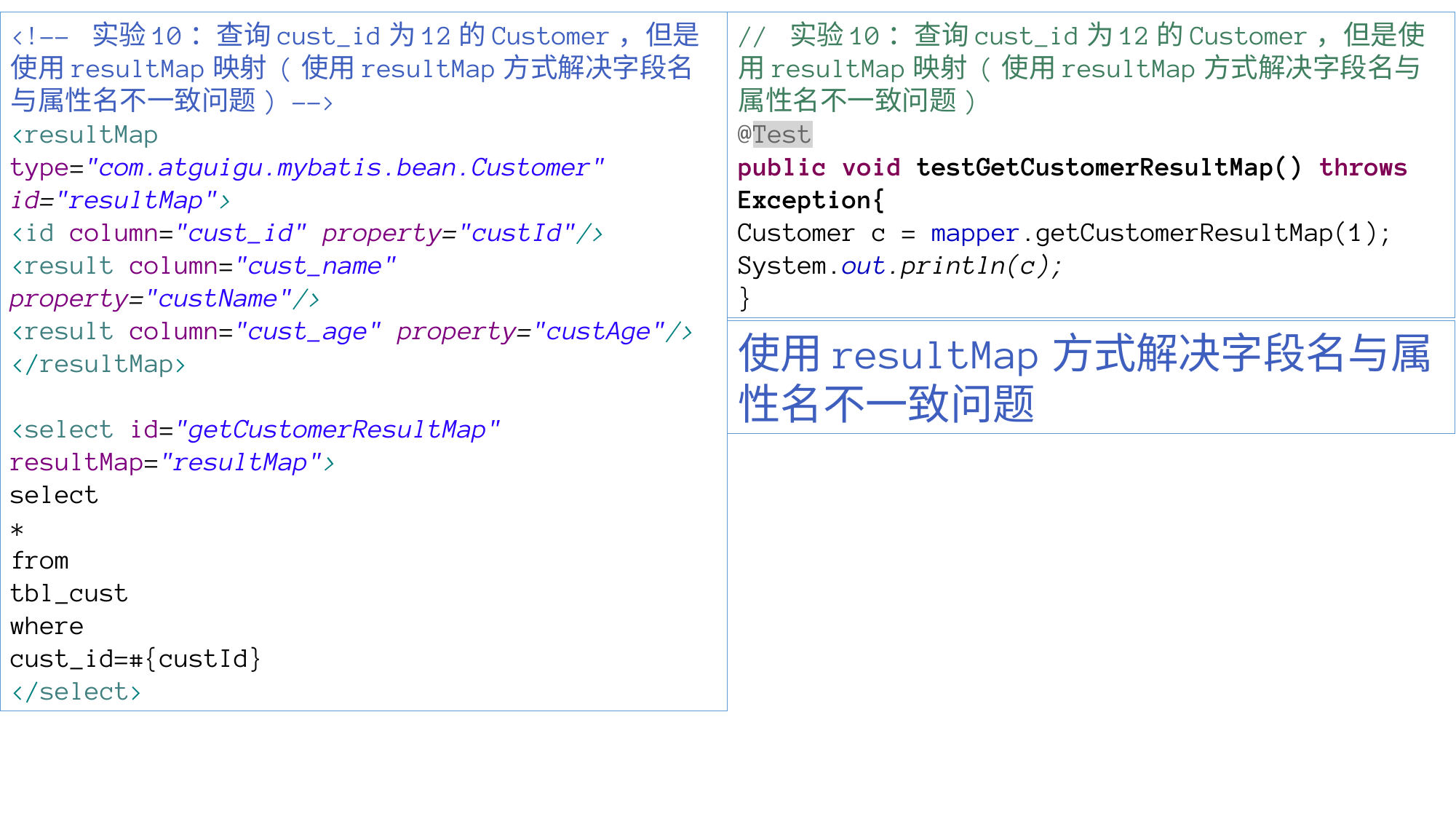

<!-- 实验10：查询cust_id为12的Customer，但是使用resultMap映射 (使用resultMap方式解决字段名与属性名不一致问题) -->
<resultMap type="com.atguigu.mybatis.bean.Customer" id="resultMap">
<id column="cust_id" property="custId"/>
<result column="cust_name" property="custName"/>
<result column="cust_age" property="custAge"/>
</resultMap>

<select id="getCustomerResultMap"
resultMap="resultMap">
select
*
from
tbl_cust
where
cust_id=#{custId}
</select>
// 实验10：查询cust_id为12的Customer，但是使用resultMap映射 (使用resultMap方式解决字段名与属性名不一致问题)
@Test
public void testGetCustomerResultMap() throws Exception{
Customer c = mapper.getCustomerResultMap(1);
System.out.println(c);
}
使用resultMap方式解决字段名与属性名不一致问题